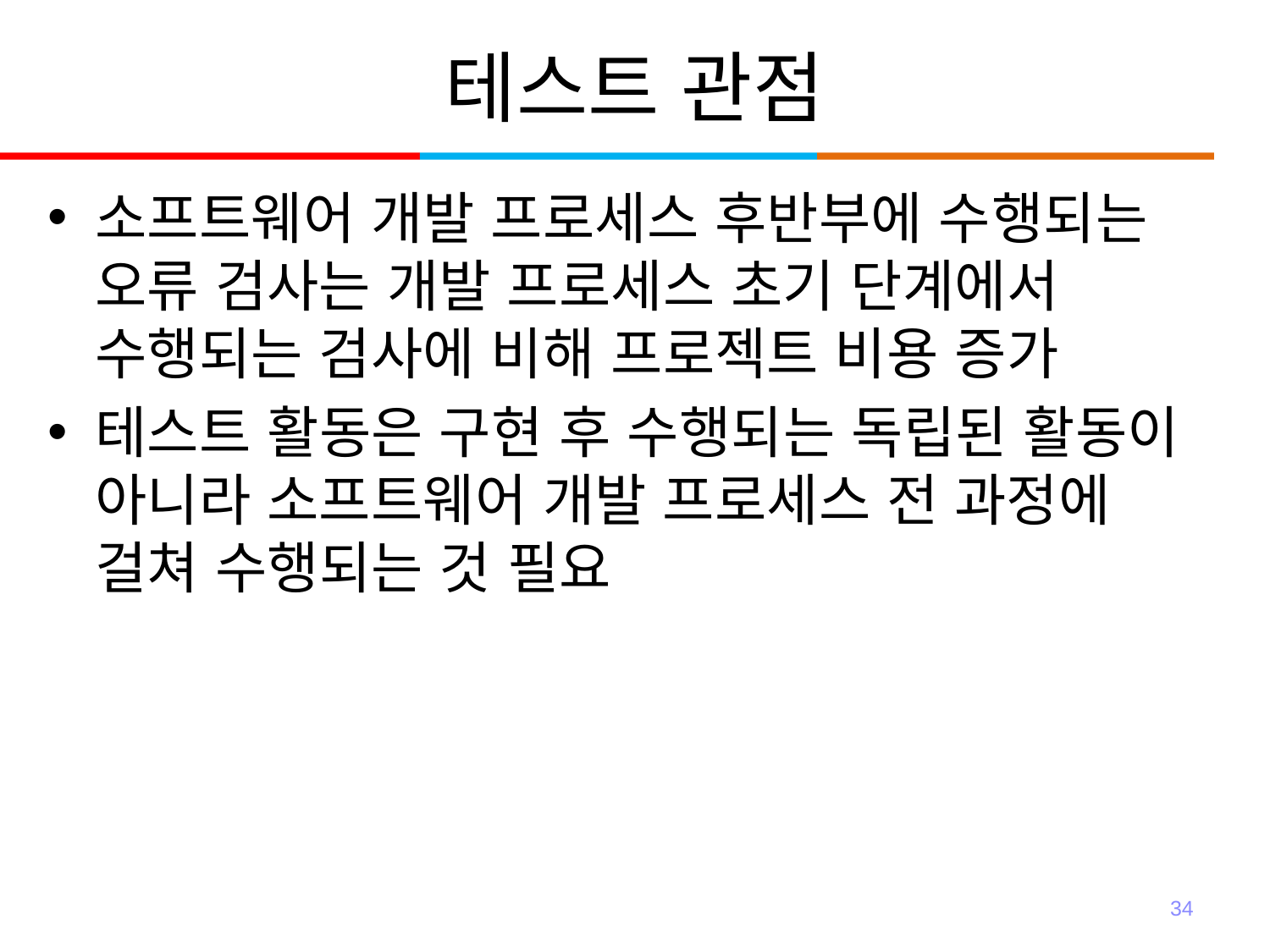

# 테스트 관점
소프트웨어 개발 프로세스 후반부에 수행되는 오류 검사는 개발 프로세스 초기 단계에서 수행되는 검사에 비해 프로젝트 비용 증가
테스트 활동은 구현 후 수행되는 독립된 활동이 아니라 소프트웨어 개발 프로세스 전 과정에 걸쳐 수행되는 것 필요
34